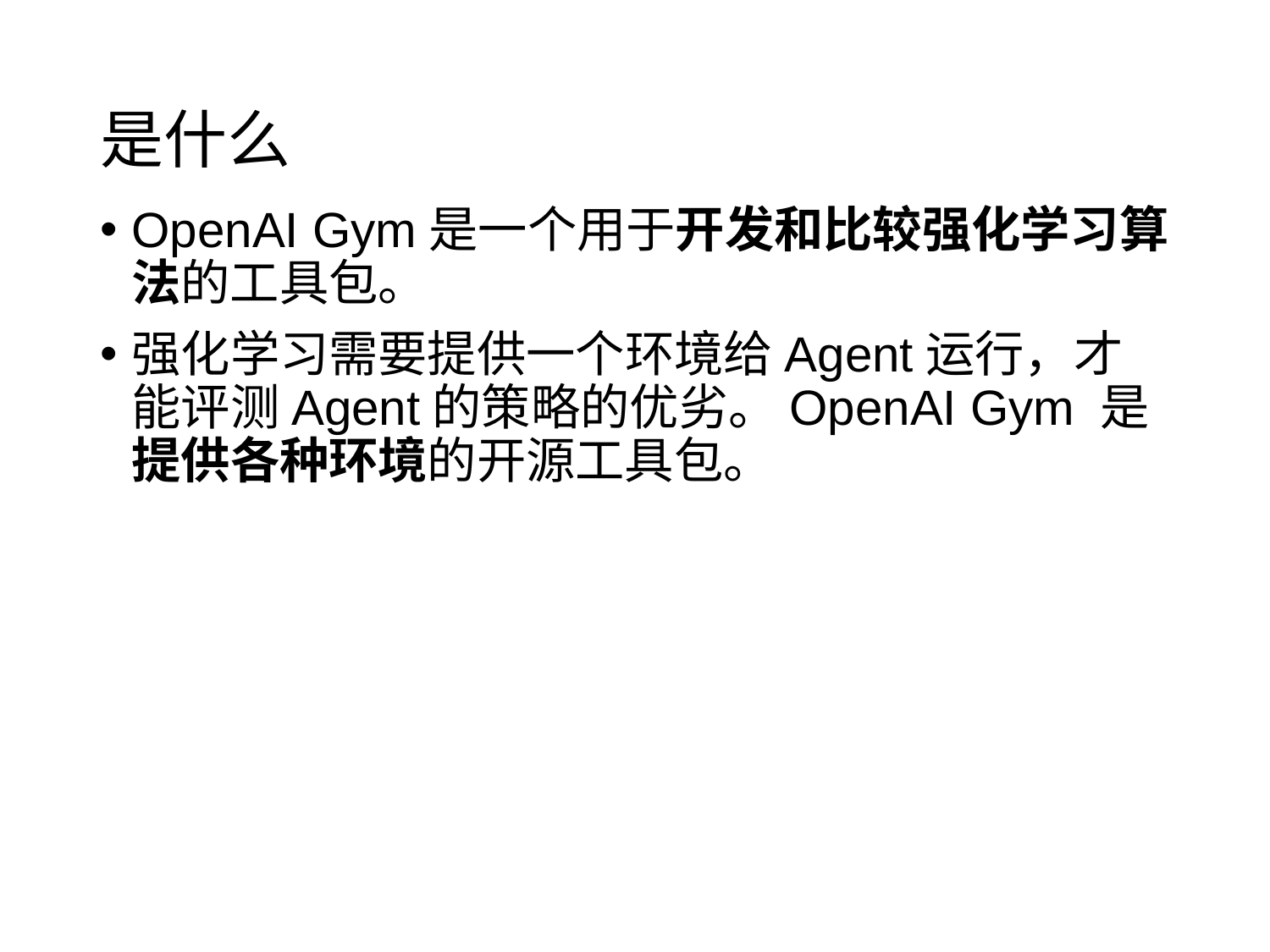

# 是什么
OpenAI Gym是一个用于开发和比较强化学习算法的工具包。
强化学习需要提供一个环境给Agent运行，才能评测Agent的策略的优劣。OpenAI Gym 是提供各种环境的开源工具包。